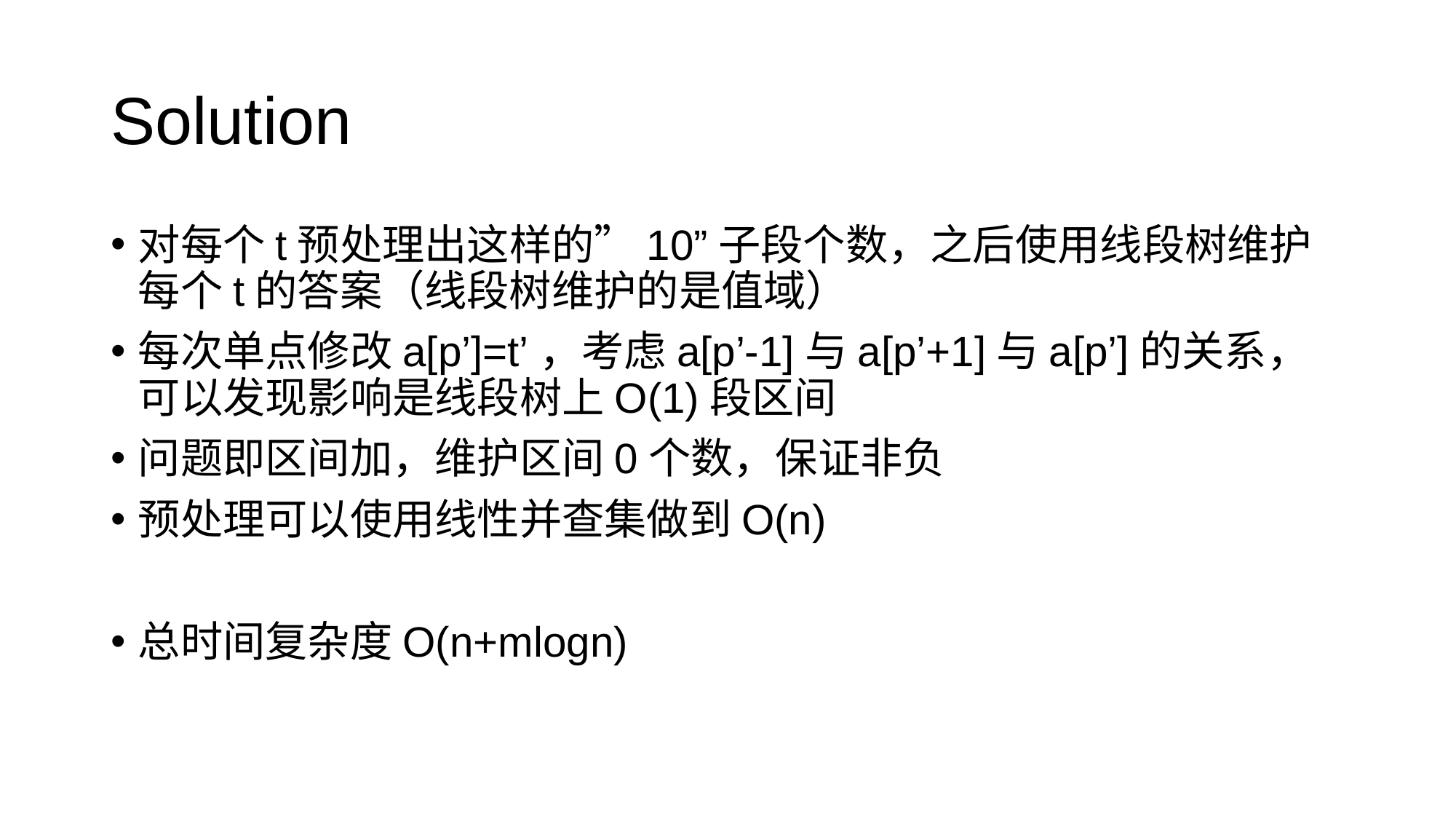

# Solution
对每个t预处理出这样的”10”子段个数，之后使用线段树维护每个t的答案（线段树维护的是值域）
每次单点修改a[p’]=t’，考虑a[p’-1]与a[p’+1]与a[p’]的关系，可以发现影响是线段树上O(1)段区间
问题即区间加，维护区间0个数，保证非负
预处理可以使用线性并查集做到O(n)

总时间复杂度O(n+mlogn)